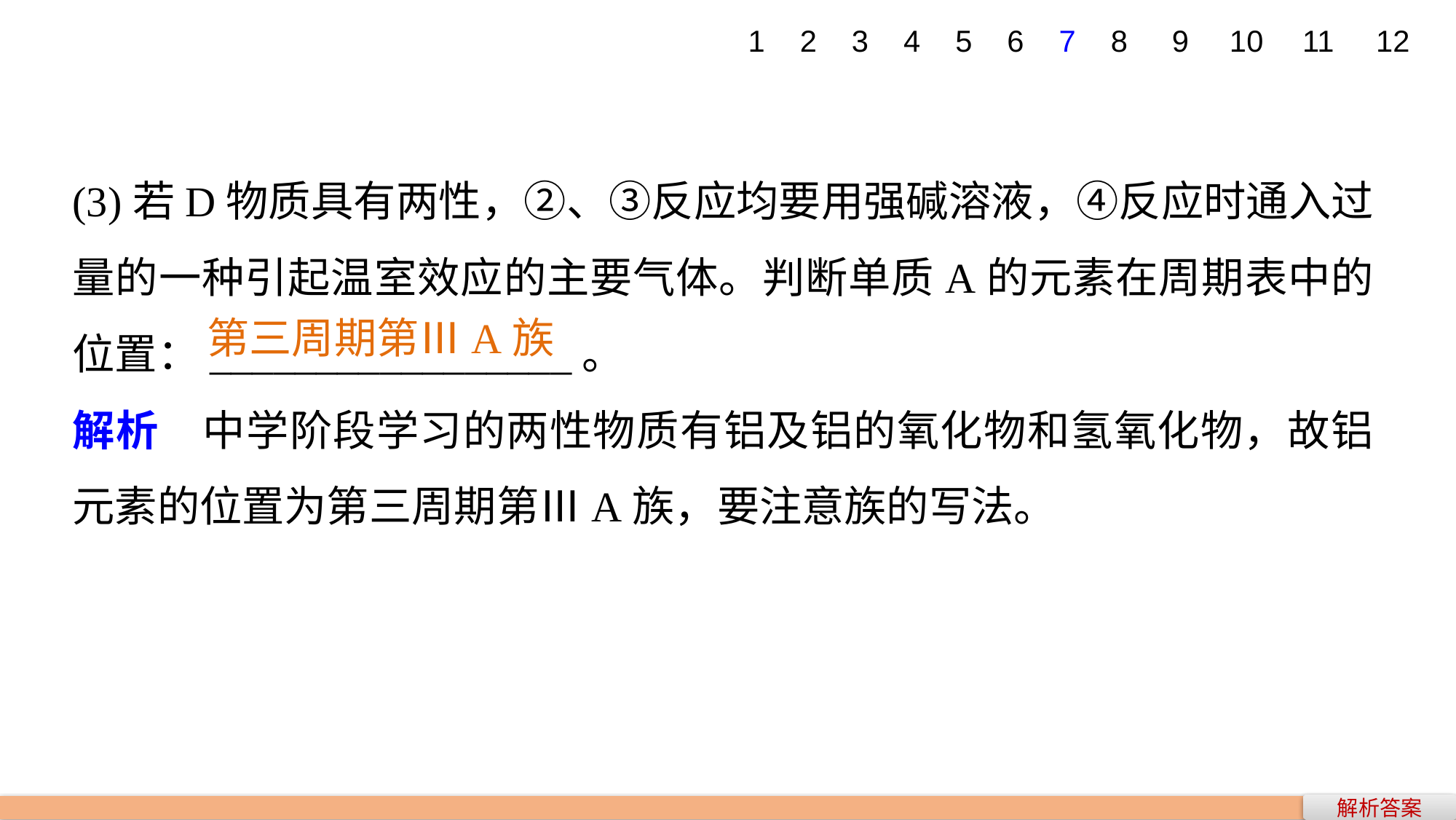

1
2
3
4
5
6
7
8
9
10
11
12
(3)若D物质具有两性，②、③反应均要用强碱溶液，④反应时通入过量的一种引起温室效应的主要气体。判断单质A的元素在周期表中的位置：_________________。
解析　中学阶段学习的两性物质有铝及铝的氧化物和氢氧化物，故铝元素的位置为第三周期第ⅢA族，要注意族的写法。
第三周期第ⅢA族
解析答案